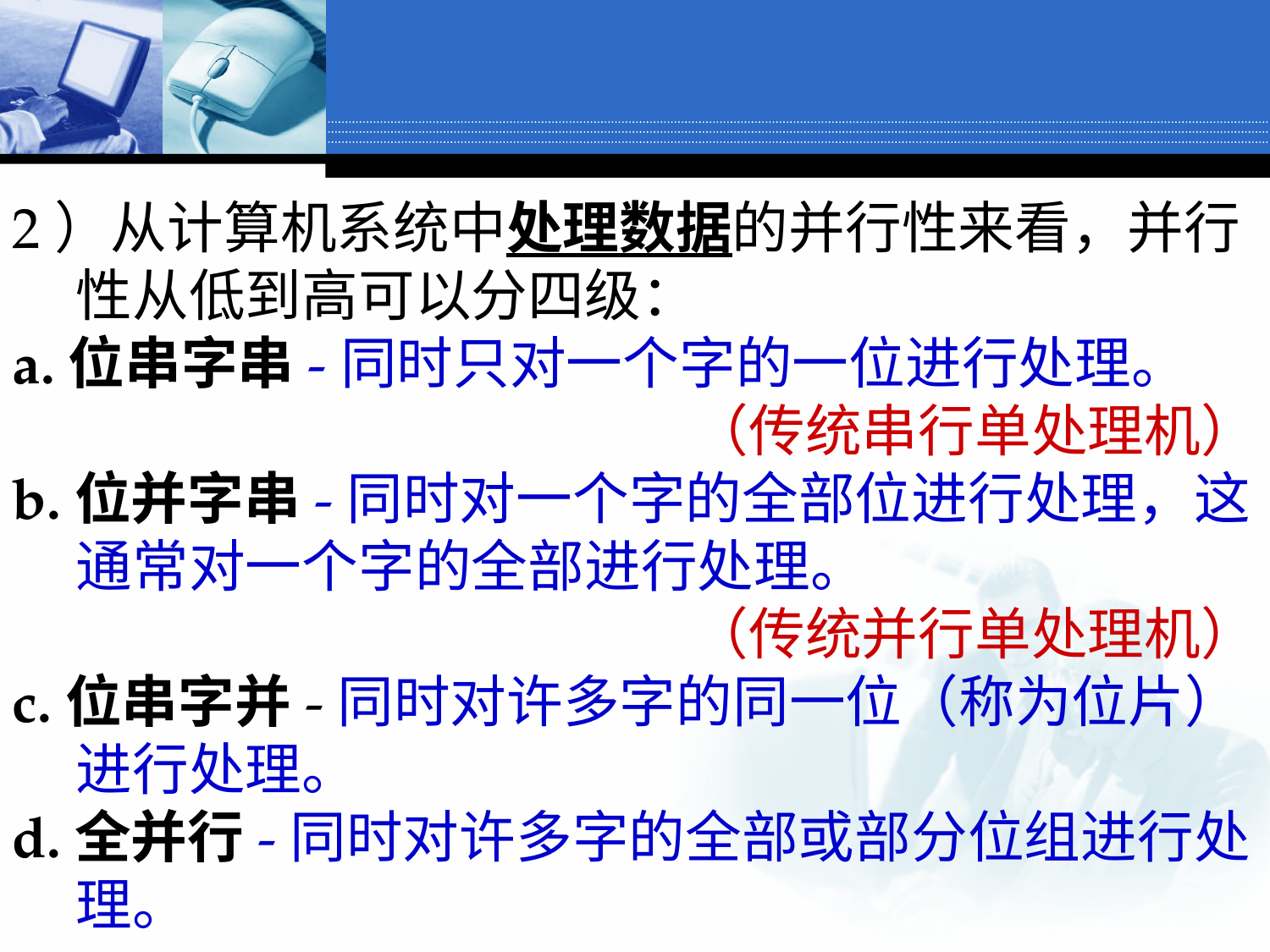

2）从计算机系统中处理数据的并行性来看，并行性从低到高可以分四级：
a.位串字串-同时只对一个字的一位进行处理。
                                 （传统串行单处理机）
b.位并字串-同时对一个字的全部位进行处理，这通常对一个字的全部进行处理。
                   （传统并行单处理机）
c.位串字并-同时对许多字的同一位（称为位片）进行处理。
d.全并行-同时对许多字的全部或部分位组进行处理。